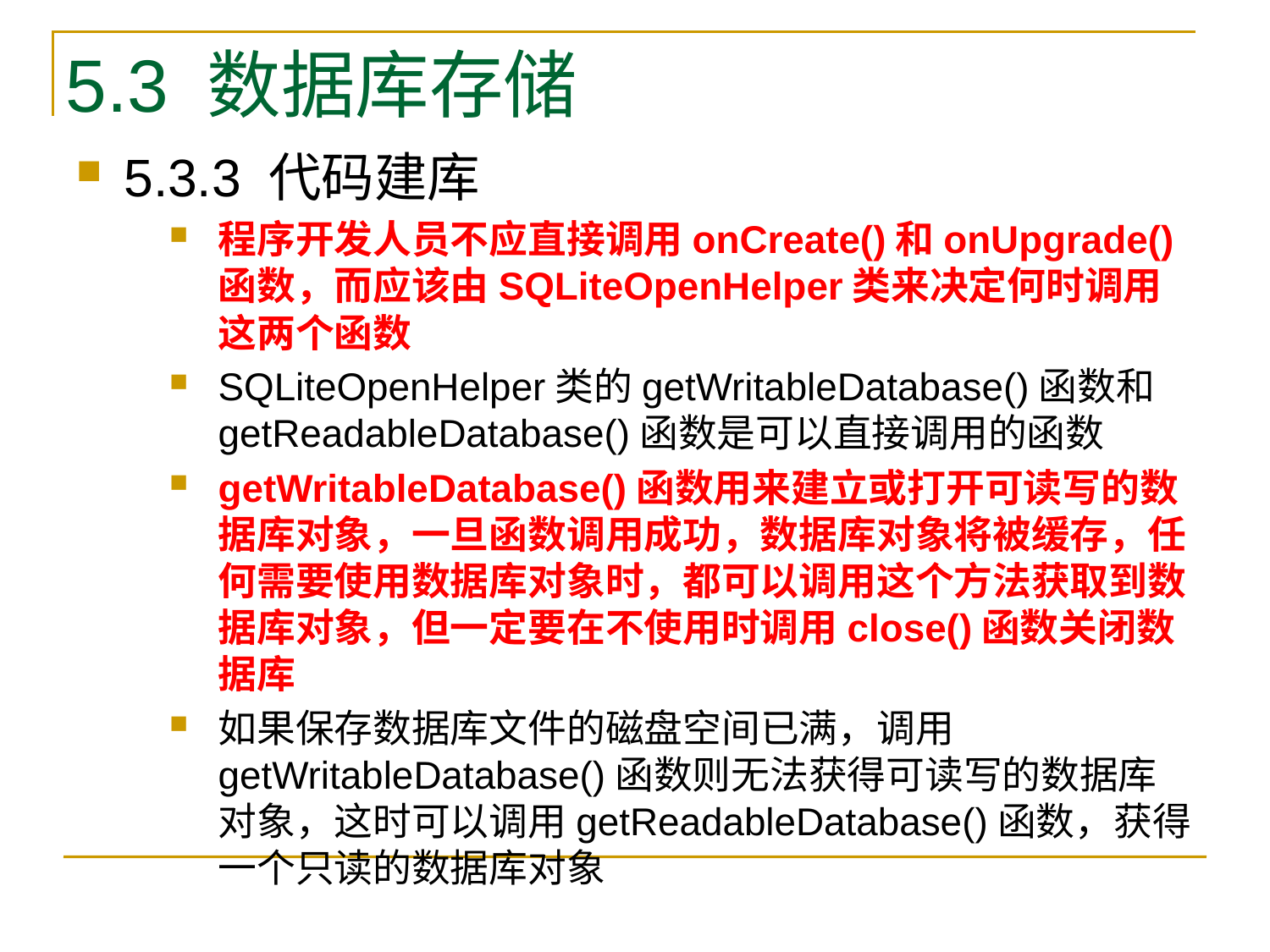

# 5.3 数据库存储
5.3.3 代码建库
程序开发人员不应直接调用onCreate()和onUpgrade()函数，而应该由SQLiteOpenHelper类来决定何时调用这两个函数
SQLiteOpenHelper类的getWritableDatabase()函数和getReadableDatabase()函数是可以直接调用的函数
getWritableDatabase()函数用来建立或打开可读写的数据库对象，一旦函数调用成功，数据库对象将被缓存，任何需要使用数据库对象时，都可以调用这个方法获取到数据库对象，但一定要在不使用时调用close()函数关闭数据库
如果保存数据库文件的磁盘空间已满，调用getWritableDatabase()函数则无法获得可读写的数据库对象，这时可以调用getReadableDatabase()函数，获得一个只读的数据库对象